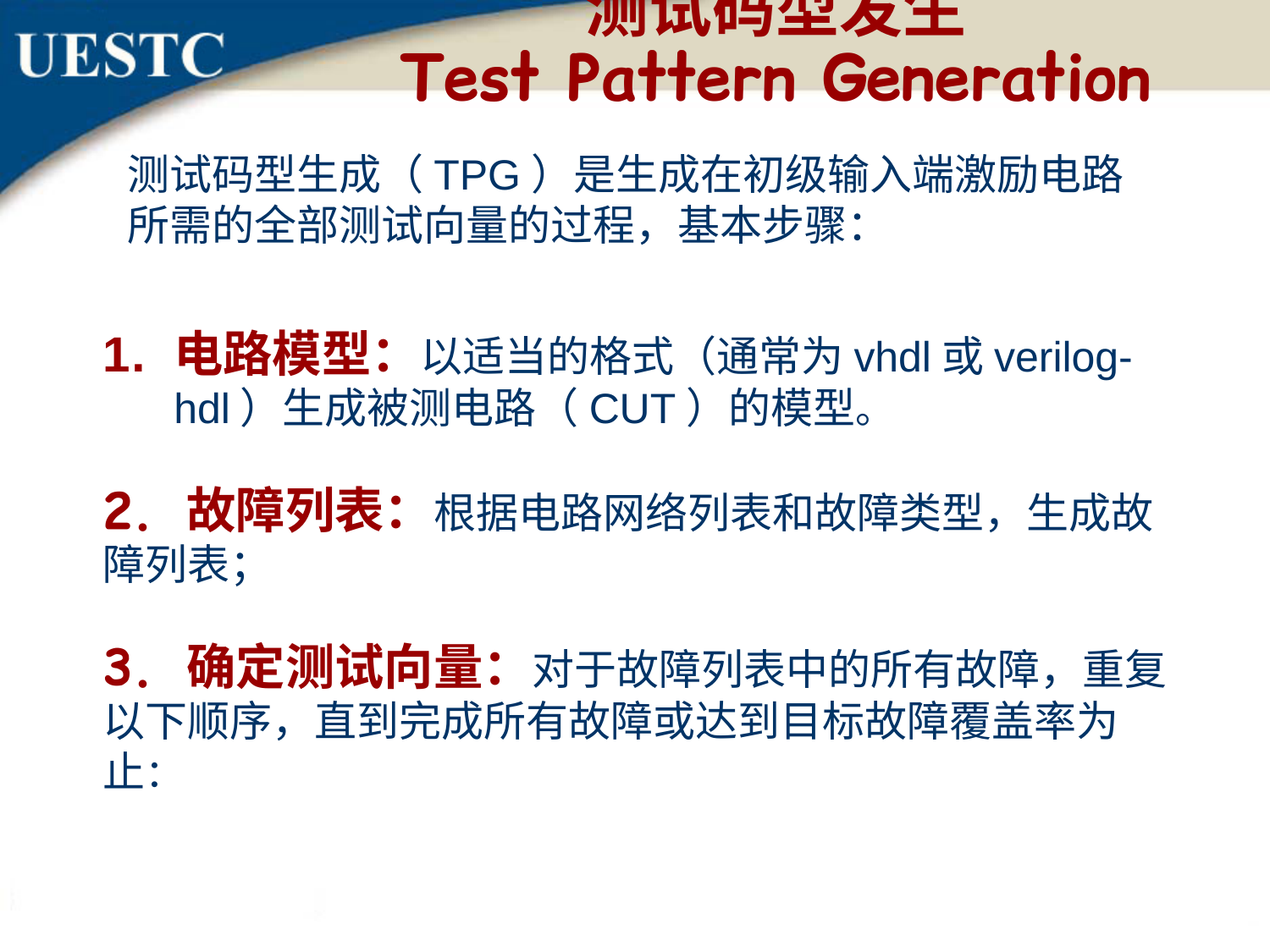

测试码型发生
Test Pattern Generation
测试码型生成（TPG）是生成在初级输入端激励电路所需的全部测试向量的过程，基本步骤：
电路模型：以适当的格式（通常为vhdl或verilog-hdl）生成被测电路（CUT）的模型。

2. 故障列表：根据电路网络列表和故障类型，生成故障列表；

3. 确定测试向量：对于故障列表中的所有故障，重复以下顺序，直到完成所有故障或达到目标故障覆盖率为止：